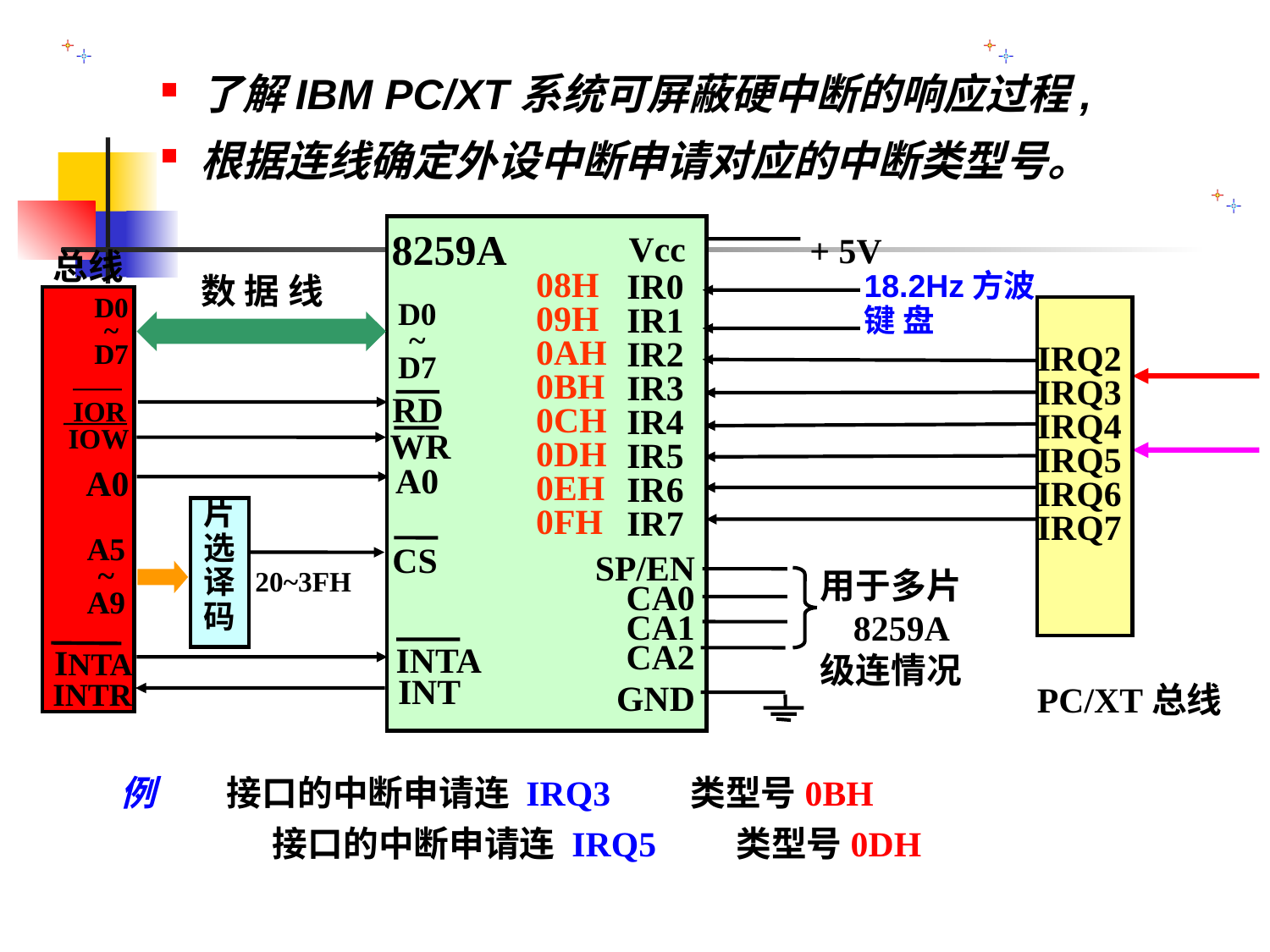

了解IBM PC/XT系统可屏蔽硬中断的响应过程,
根据连线确定外设中断申请对应的中断类型号。

Vcc

8259A
+ 5V

总线

08H
09H
0AH
0BH
0CH
0DH
0EH
0FH

18.2Hz方波
键 盘

IR0
IR1
IR2
IR3
IR4
IR5
IR6
IR7

数 据 线

D0
~
D7

IRQ2
IRQ3
IRQ4
IRQ5
IRQ6
IRQ7

D0
~
D7

  IOR
RD

IOW
WR

A0
A0

片
选
译
码

CS
A5
~
A9

SP/EN
CA0
CA1
CA2
GND
用于多片
8259A
级连情况
20~3FH

INTA

 INTA

INT
 INTR
PC/XT总线

例         接口的中断申请连 IRQ3        类型号0BH
  接口的中断申请连 IRQ5        类型号0DH